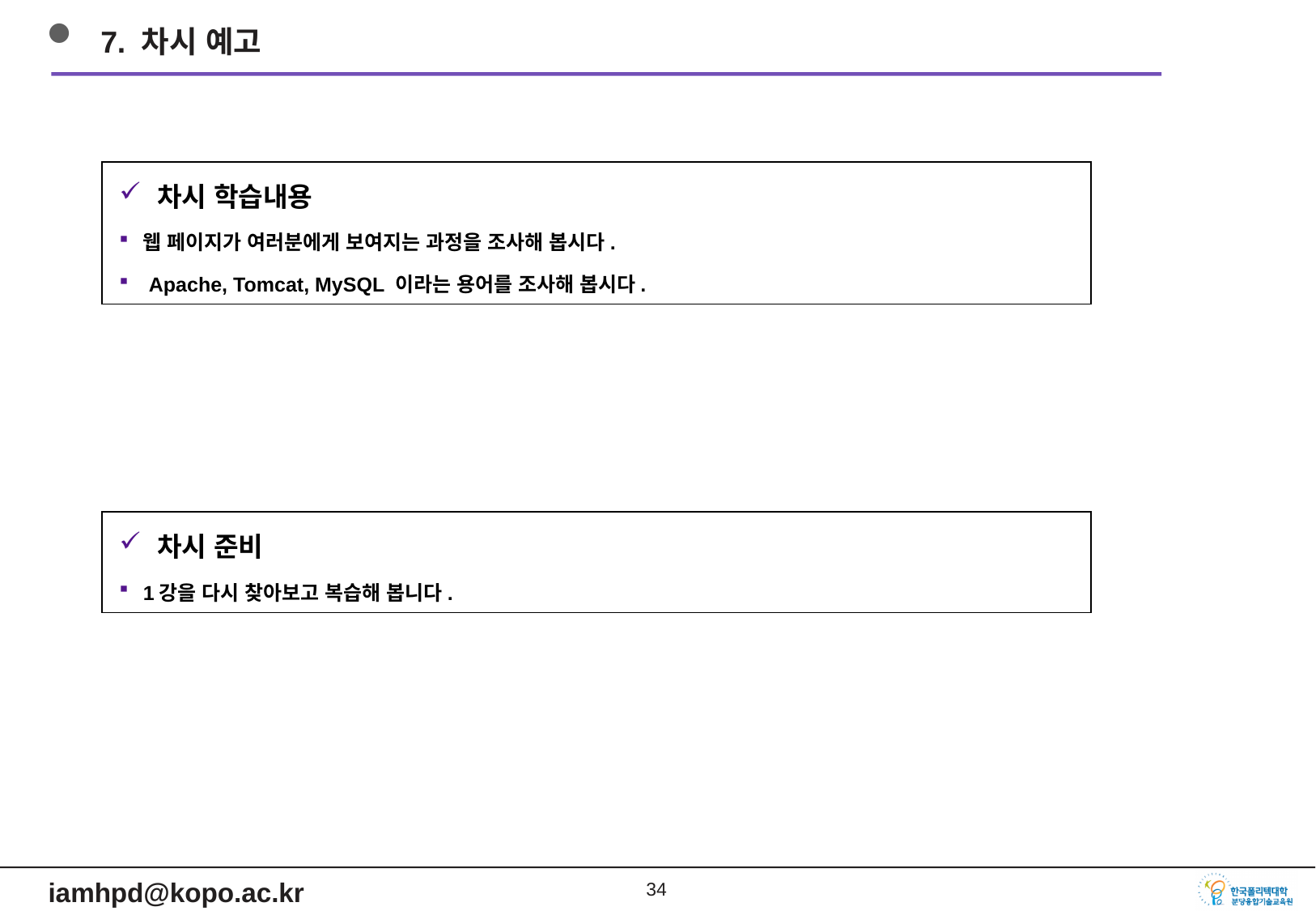

7. 차시 예고
차시 학습내용
웹 페이지가 여러분에게 보여지는 과정을 조사해 봅시다.
 Apache, Tomcat, MySQL 이라는 용어를 조사해 봅시다.
차시 준비
1강을 다시 찾아보고 복습해 봅니다.
34